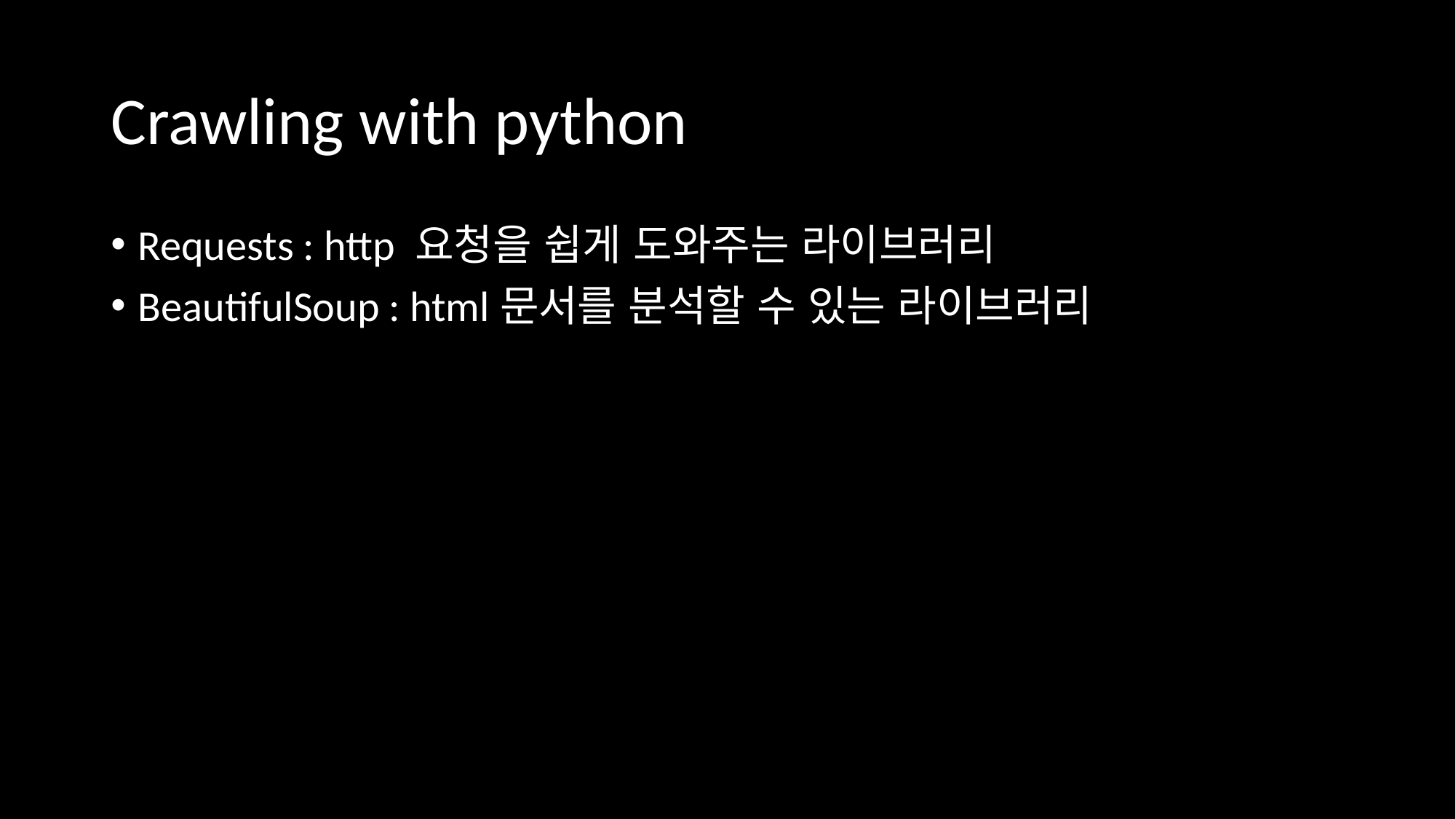

# Crawling with python
Requests : http 요청을 쉽게 도와주는 라이브러리
BeautifulSoup : html문서를 분석할 수 있는 라이브러리